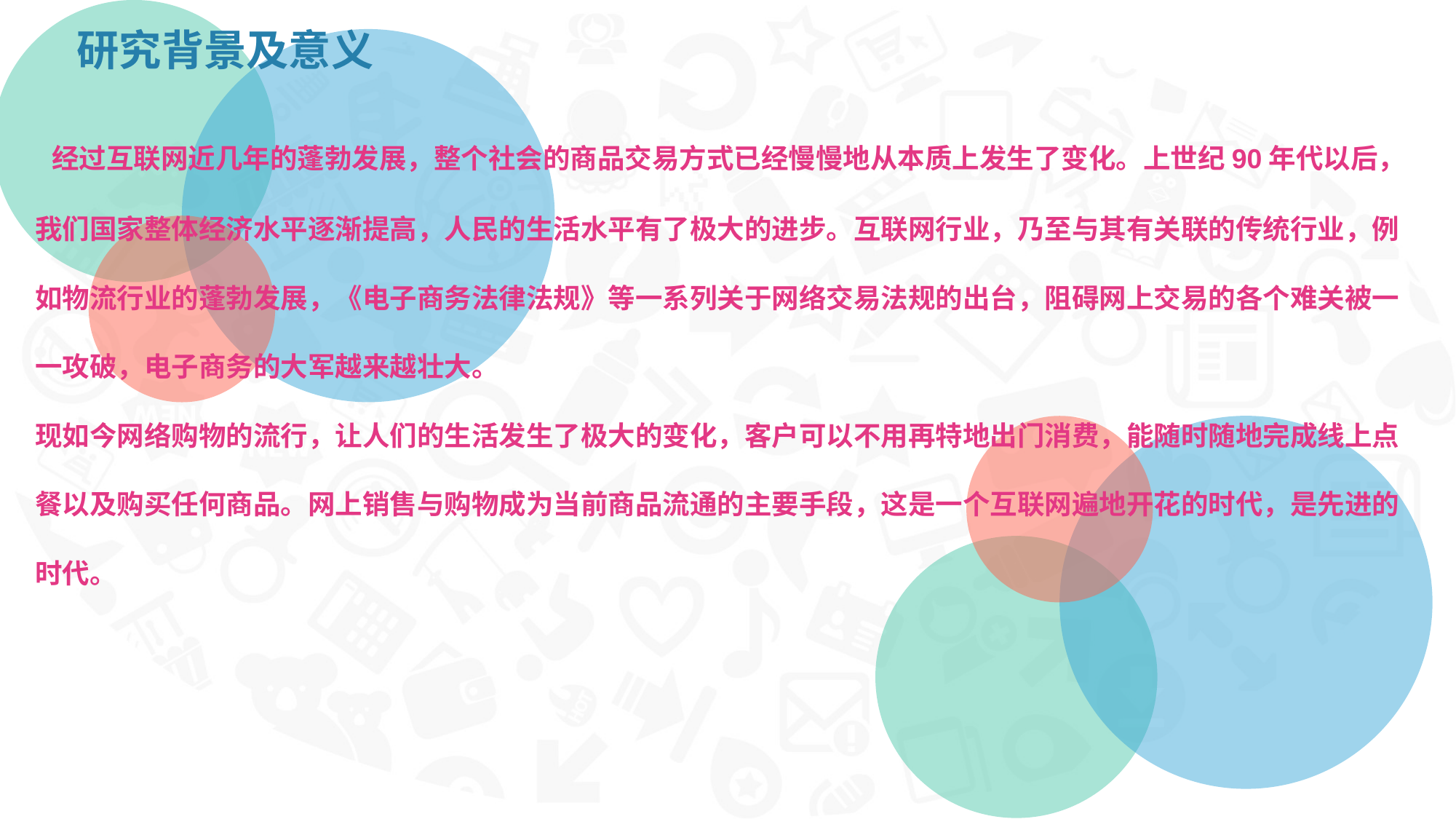

研究背景及意义

 经过互联网近几年的蓬勃发展，整个社会的商品交易方式已经慢慢地从本质上发生了变化。上世纪90年代以后，我们国家整体经济水平逐渐提高，人民的生活水平有了极大的进步。互联网行业，乃至与其有关联的传统行业，例如物流行业的蓬勃发展，《电子商务法律法规》等一系列关于网络交易法规的出台，阻碍网上交易的各个难关被一一攻破，电子商务的大军越来越壮大。
现如今网络购物的流行，让人们的生活发生了极大的变化，客户可以不用再特地出门消费，能随时随地完成线上点餐以及购买任何商品。网上销售与购物成为当前商品流通的主要手段，这是一个互联网遍地开花的时代，是先进的时代。